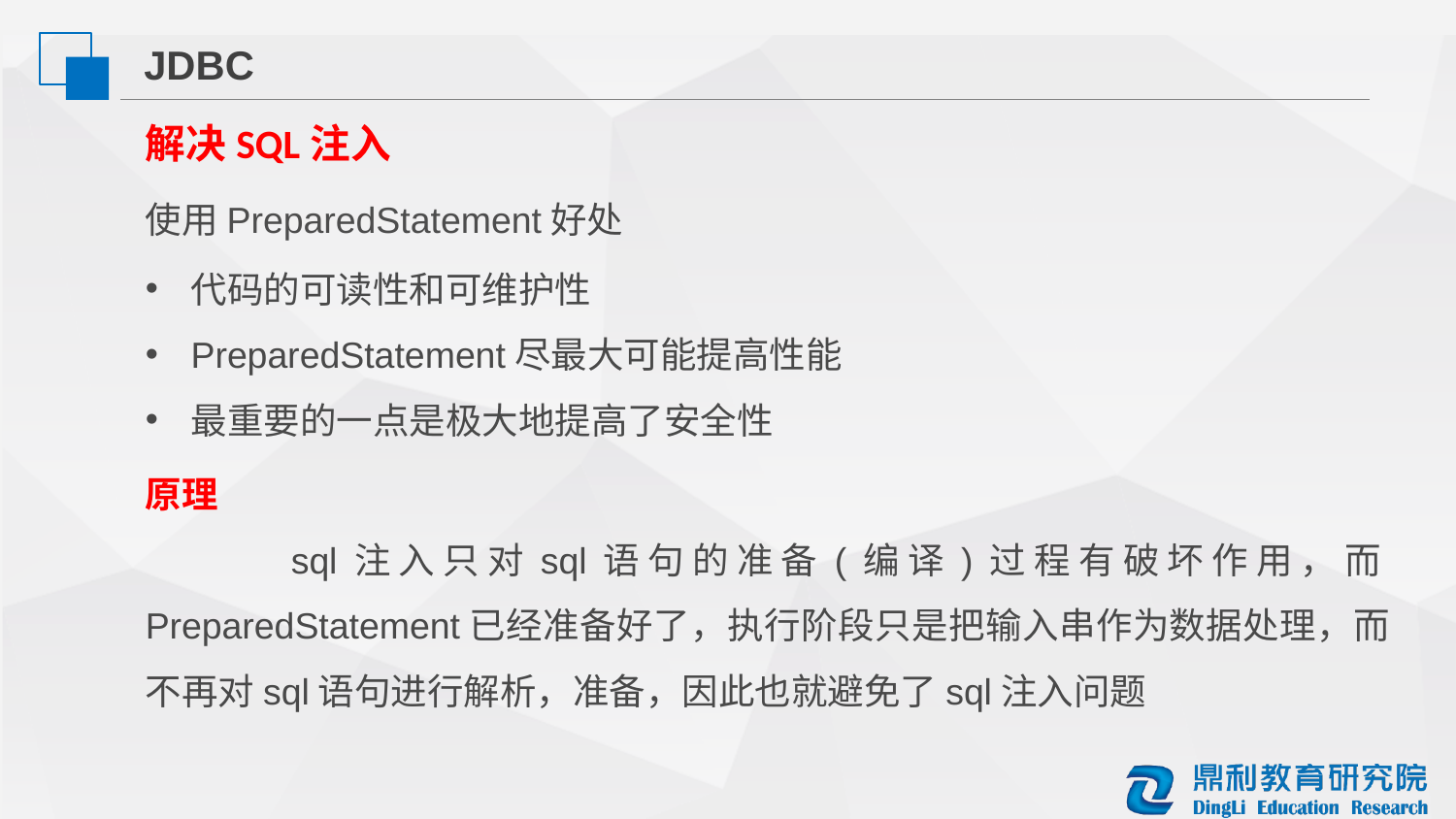

JDBC
解决SQL注入
使用PreparedStatement好处
代码的可读性和可维护性
PreparedStatement尽最大可能提高性能
最重要的一点是极大地提高了安全性
原理
        sql注入只对sql语句的准备(编译)过程有破坏作用，而PreparedStatement已经准备好了，执行阶段只是把输入串作为数据处理，而不再对sql语句进行解析，准备，因此也就避免了sql注入问题